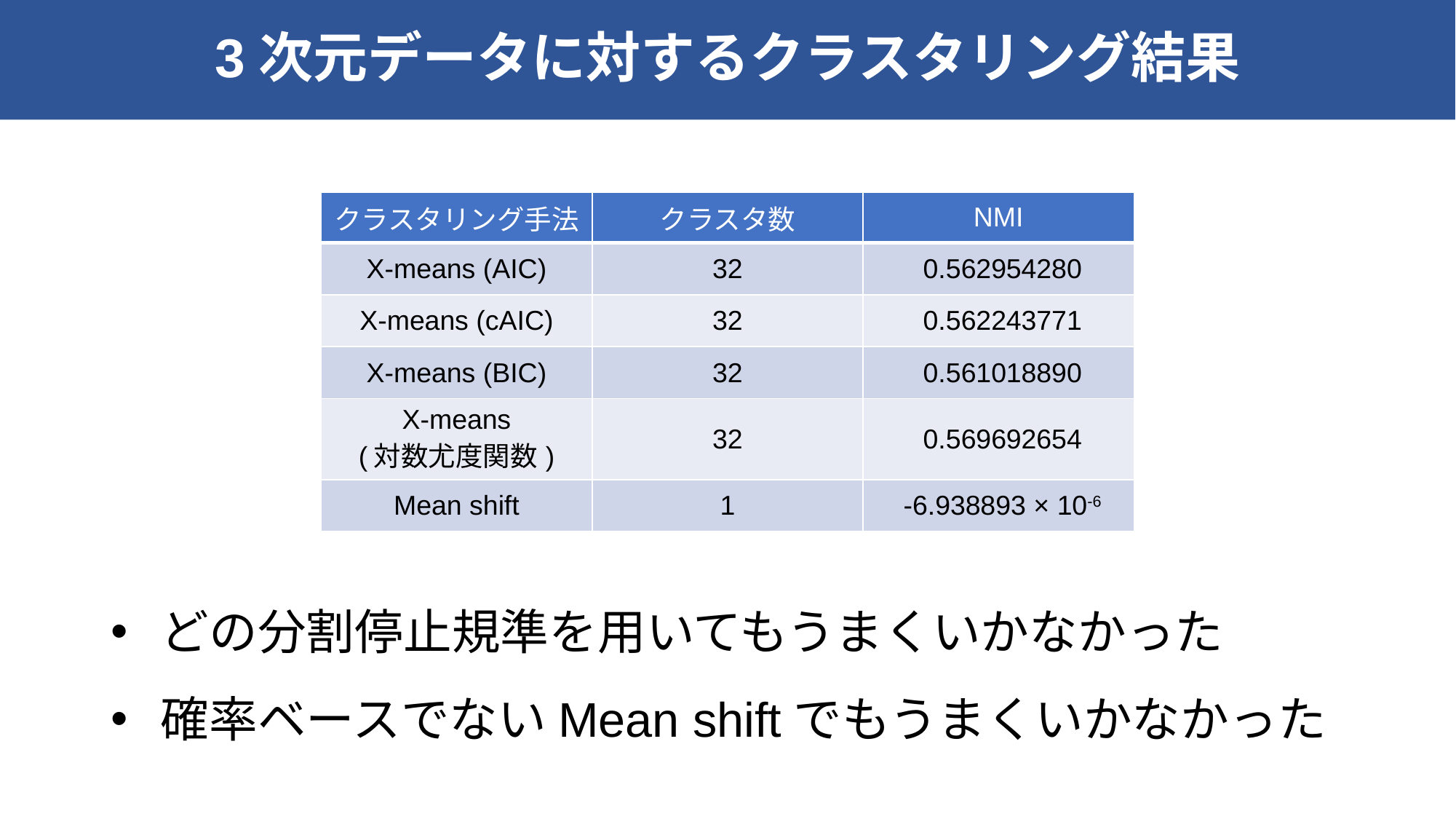

# 3次元データに対するクラスタリング結果
| クラスタリング手法 | クラスタ数 | NMI |
| --- | --- | --- |
| X-means (AIC) | 32 | 0.562954280 |
| X-means (cAIC) | 32 | 0.562243771 |
| X-means (BIC) | 32 | 0.561018890 |
| X-means (対数尤度関数) | 32 | 0.569692654 |
| Mean shift | 1 | -6.938893 × 10-6 |
 どの分割停止規準を用いてもうまくいかなかった
 確率ベースでないMean shiftでもうまくいかなかった